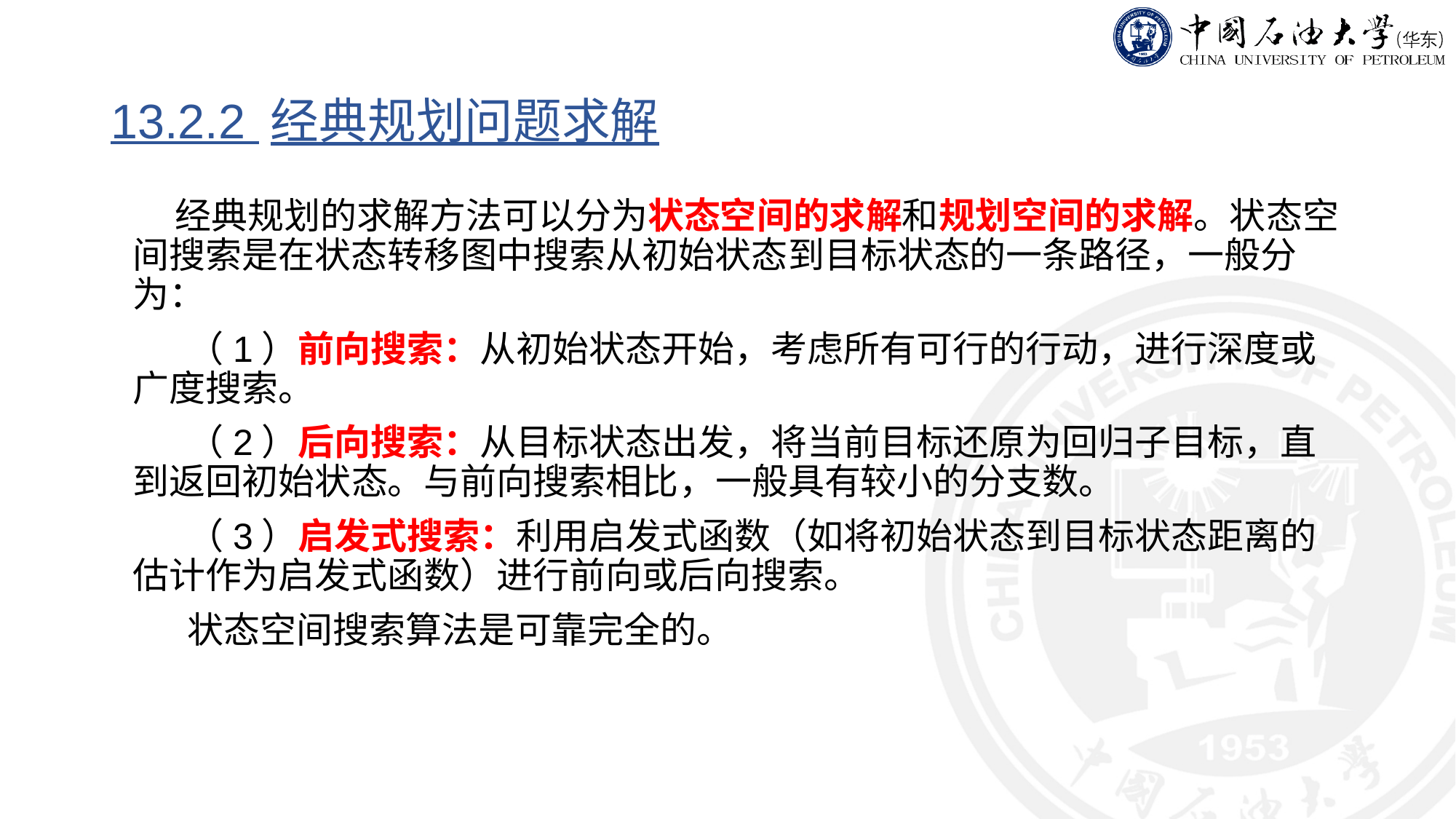

# 13.2.2 经典规划问题求解
    经典规划的求解方法可以分为状态空间的求解和规划空间的求解。状态空间搜索是在状态转移图中搜索从初始状态到目标状态的一条路径，一般分为：
（1）前向搜索：从初始状态开始，考虑所有可行的行动，进行深度或广度搜索。
（2）后向搜索：从目标状态出发，将当前目标还原为回归子目标，直到返回初始状态。与前向搜索相比，一般具有较小的分支数。
（3）启发式搜索：利用启发式函数（如将初始状态到目标状态距离的估计作为启发式函数）进行前向或后向搜索。
状态空间搜索算法是可靠完全的。